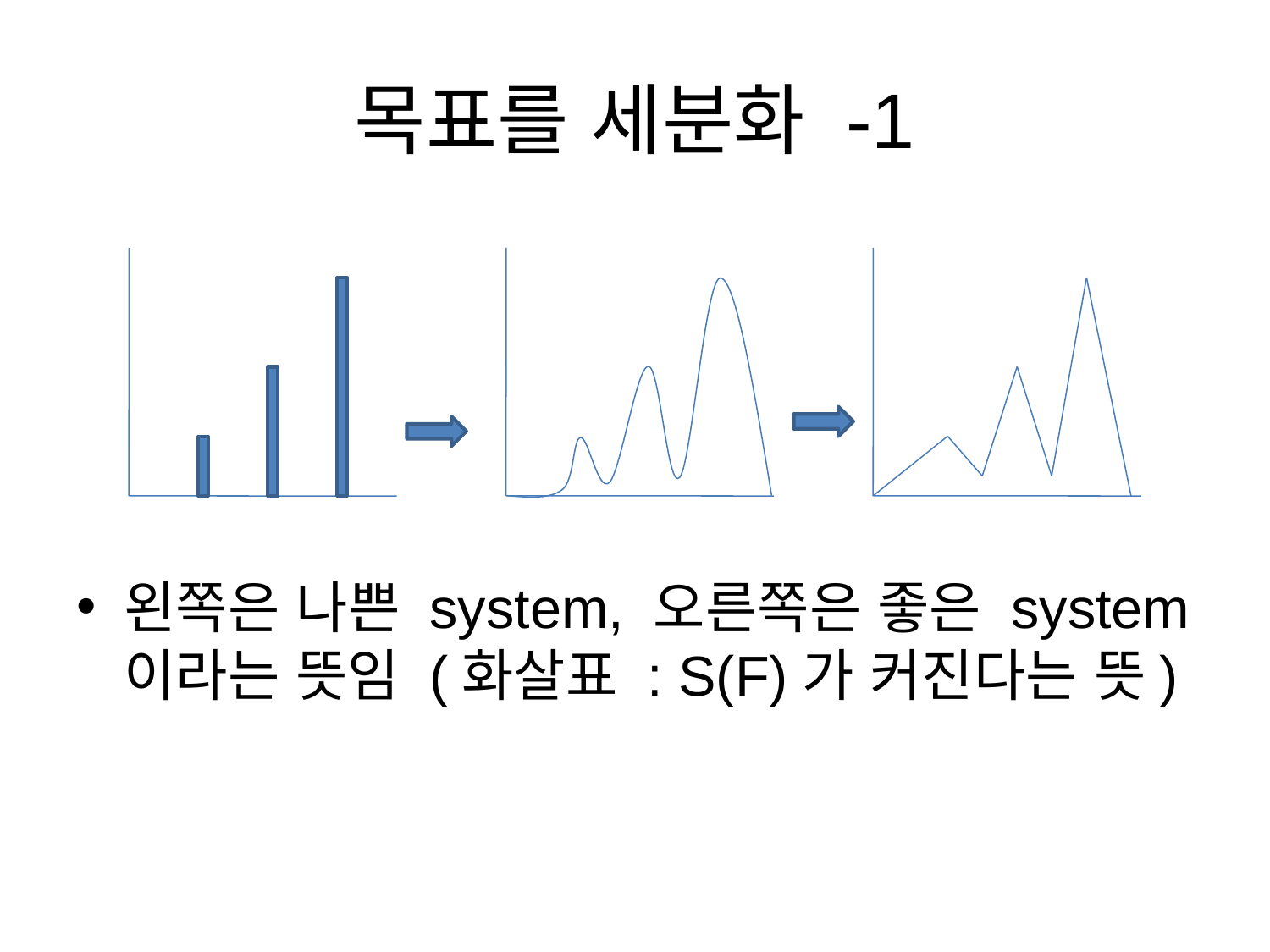

# 목표를 세분화 -1

왼쪽은 나쁜 system, 오른쪽은 좋은 system 이라는 뜻임 (화살표 : S(F)가 커진다는 뜻)